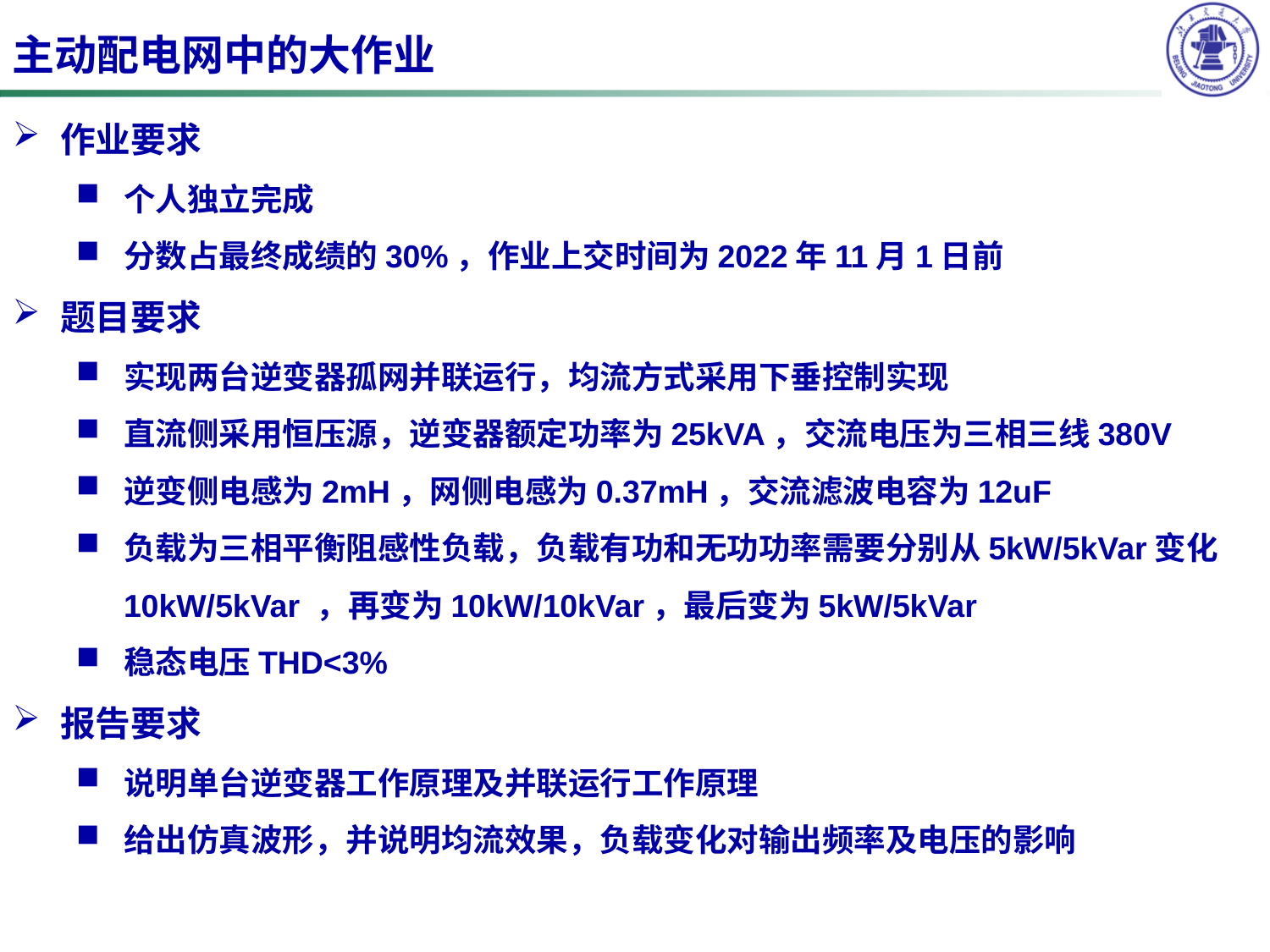

主动配电网中的大作业
作业要求
个人独立完成
分数占最终成绩的30%，作业上交时间为2022年11月1日前
题目要求
实现两台逆变器孤网并联运行，均流方式采用下垂控制实现
直流侧采用恒压源，逆变器额定功率为25kVA，交流电压为三相三线380V
逆变侧电感为2mH，网侧电感为0.37mH，交流滤波电容为12uF
负载为三相平衡阻感性负载，负载有功和无功功率需要分别从5kW/5kVar变化10kW/5kVar ，再变为10kW/10kVar，最后变为5kW/5kVar
稳态电压THD<3%
报告要求
说明单台逆变器工作原理及并联运行工作原理
给出仿真波形，并说明均流效果，负载变化对输出频率及电压的影响